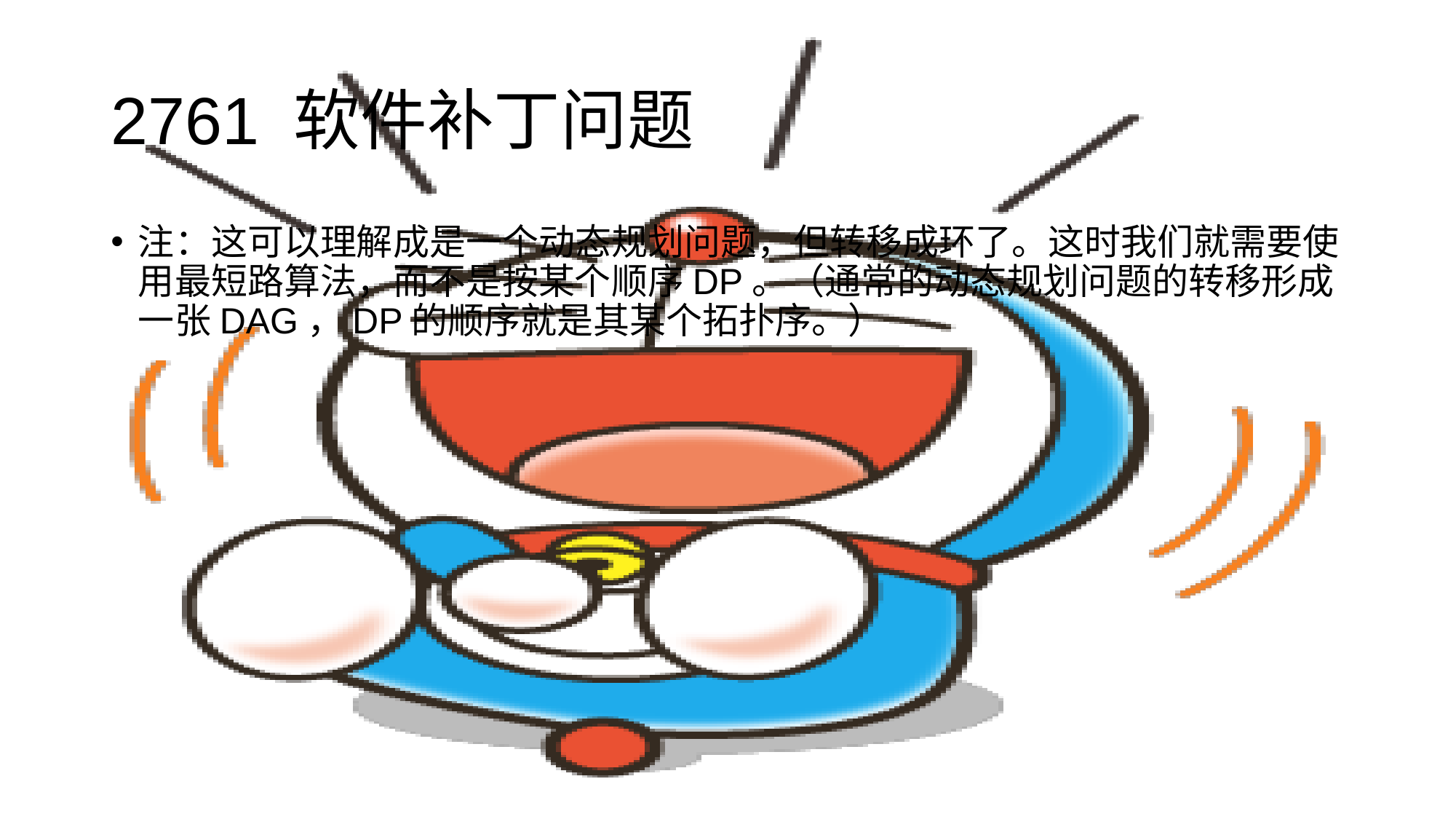

# 2761 软件补丁问题
注：这可以理解成是一个动态规划问题，但转移成环了。这时我们就需要使用最短路算法，而不是按某个顺序DP。（通常的动态规划问题的转移形成一张DAG，DP的顺序就是其某个拓扑序。）